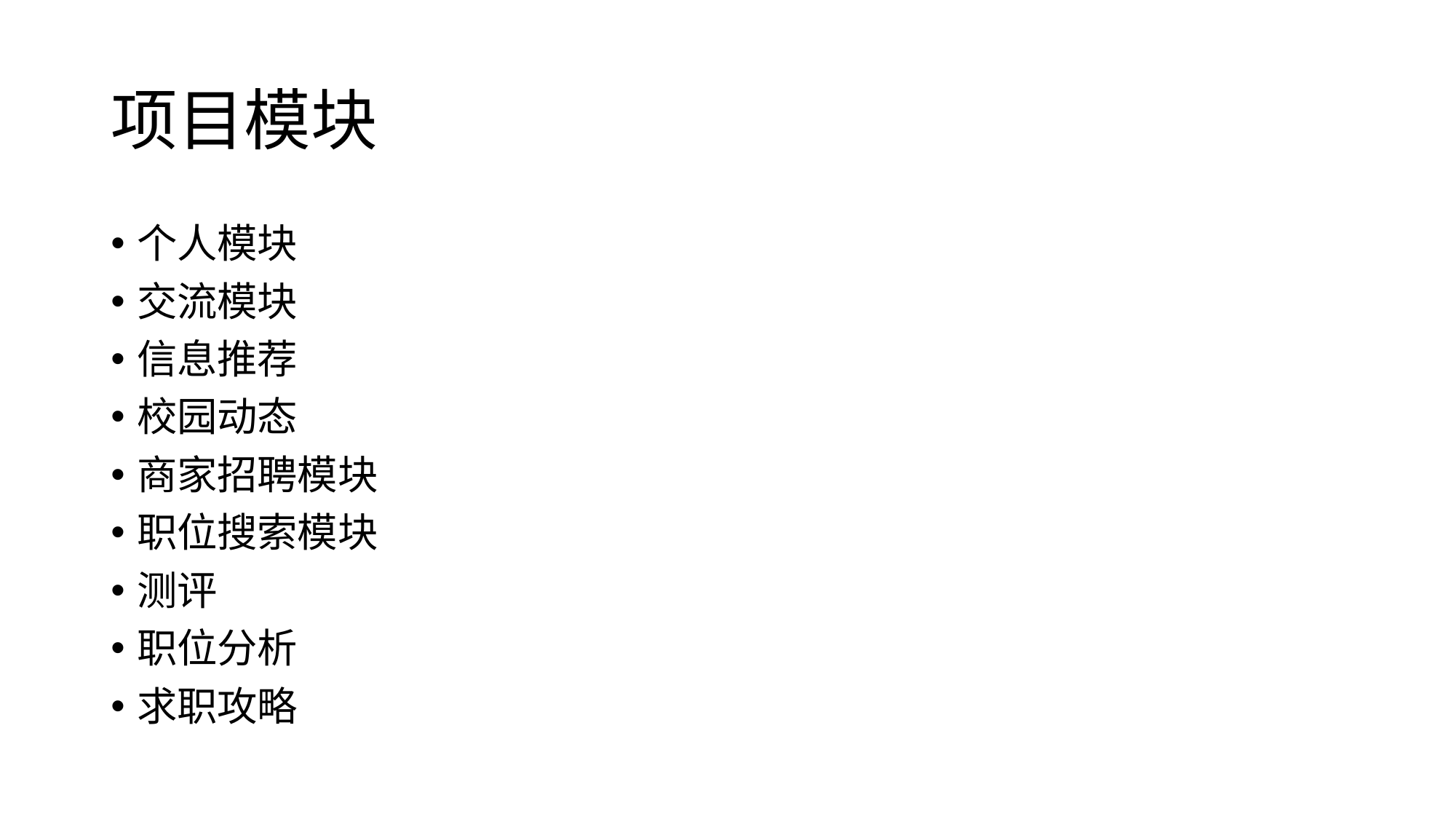

# 项目模块
个人模块
交流模块
信息推荐
校园动态
商家招聘模块
职位搜索模块
测评
职位分析
求职攻略